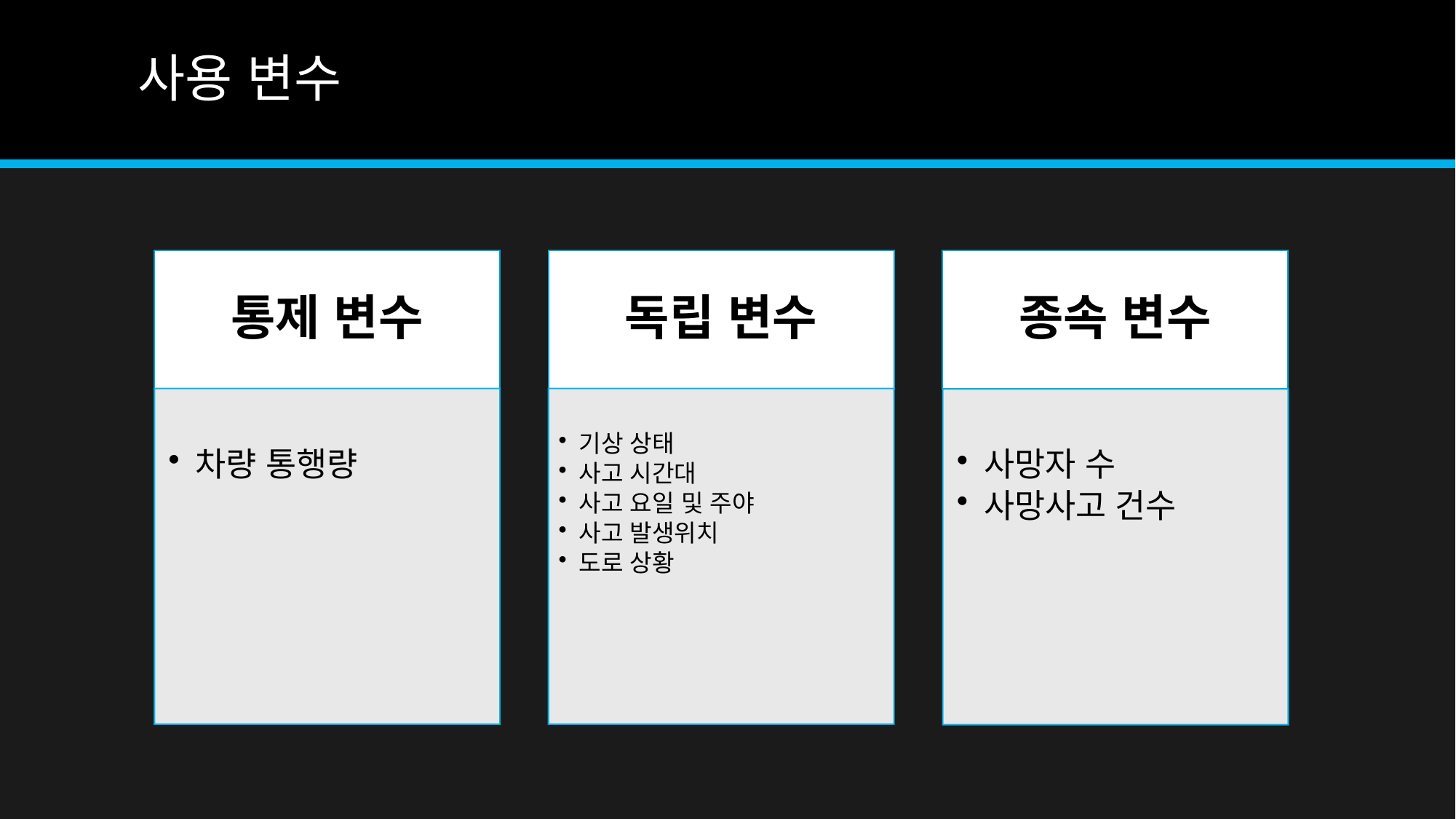

# 사용 변수
통제 변수

차량 통행량
독립 변수

기상 상태
사고 시간대
사고 요일 및 주야
사고 발생위치
도로 상황
종속 변수

사망자 수
사망사고 건수